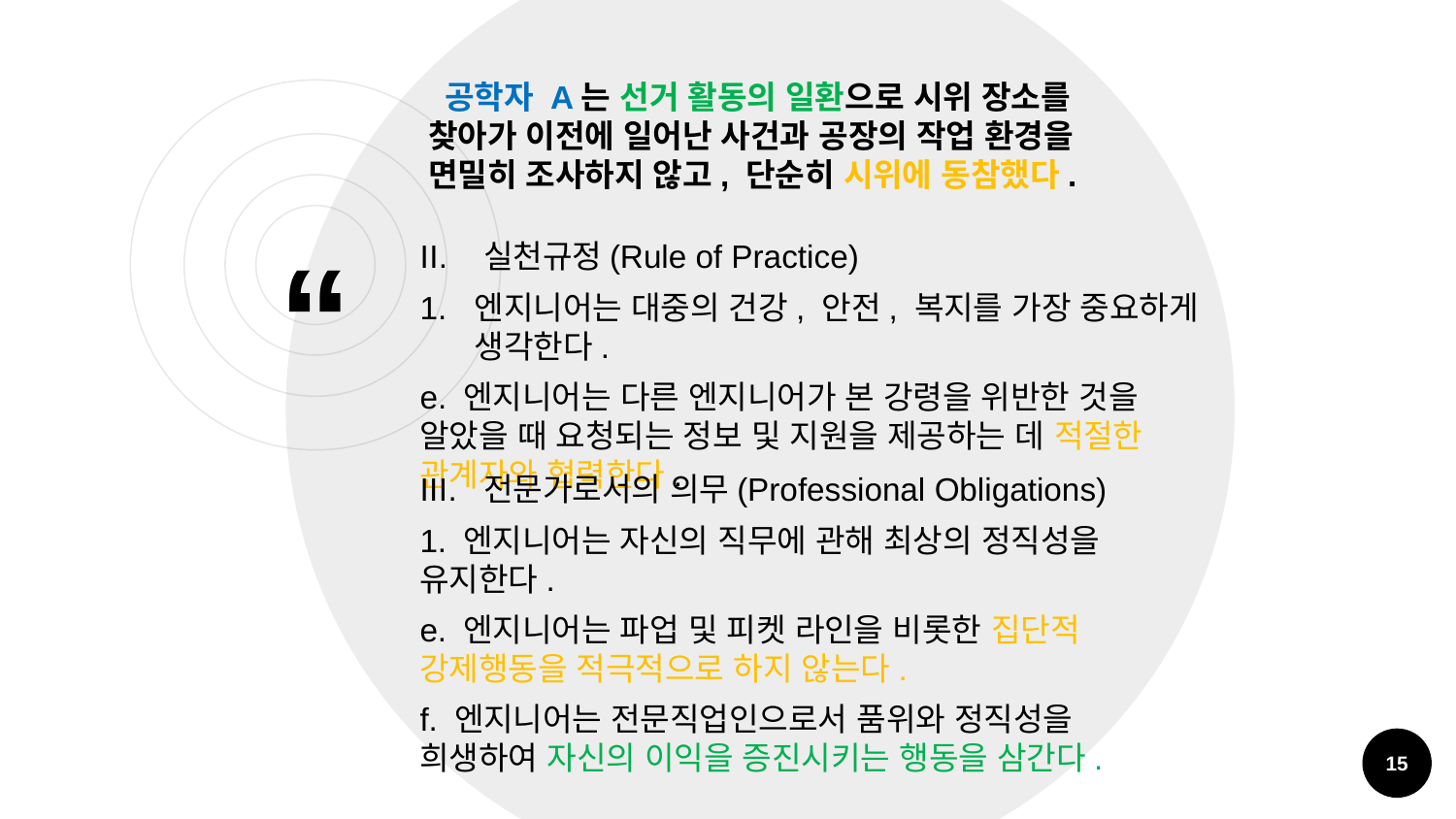

공학자 A는 선거 활동의 일환으로 시위 장소를 찾아가 이전에 일어난 사건과 공장의 작업 환경을 면밀히 조사하지 않고, 단순히 시위에 동참했다.
실천규정(Rule of Practice)
엔지니어는 대중의 건강, 안전, 복지를 가장 중요하게 생각한다.
e. 엔지니어는 다른 엔지니어가 본 강령을 위반한 것을 알았을 때 요청되는 정보 및 지원을 제공하는 데 적절한 관계자와 협력한다.
전문가로서의 의무(Professional Obligations)
1. 엔지니어는 자신의 직무에 관해 최상의 정직성을 유지한다.
e. 엔지니어는 파업 및 피켓 라인을 비롯한 집단적 강제행동을 적극적으로 하지 않는다.
f. 엔지니어는 전문직업인으로서 품위와 정직성을 희생하여 자신의 이익을 증진시키는 행동을 삼간다.
15